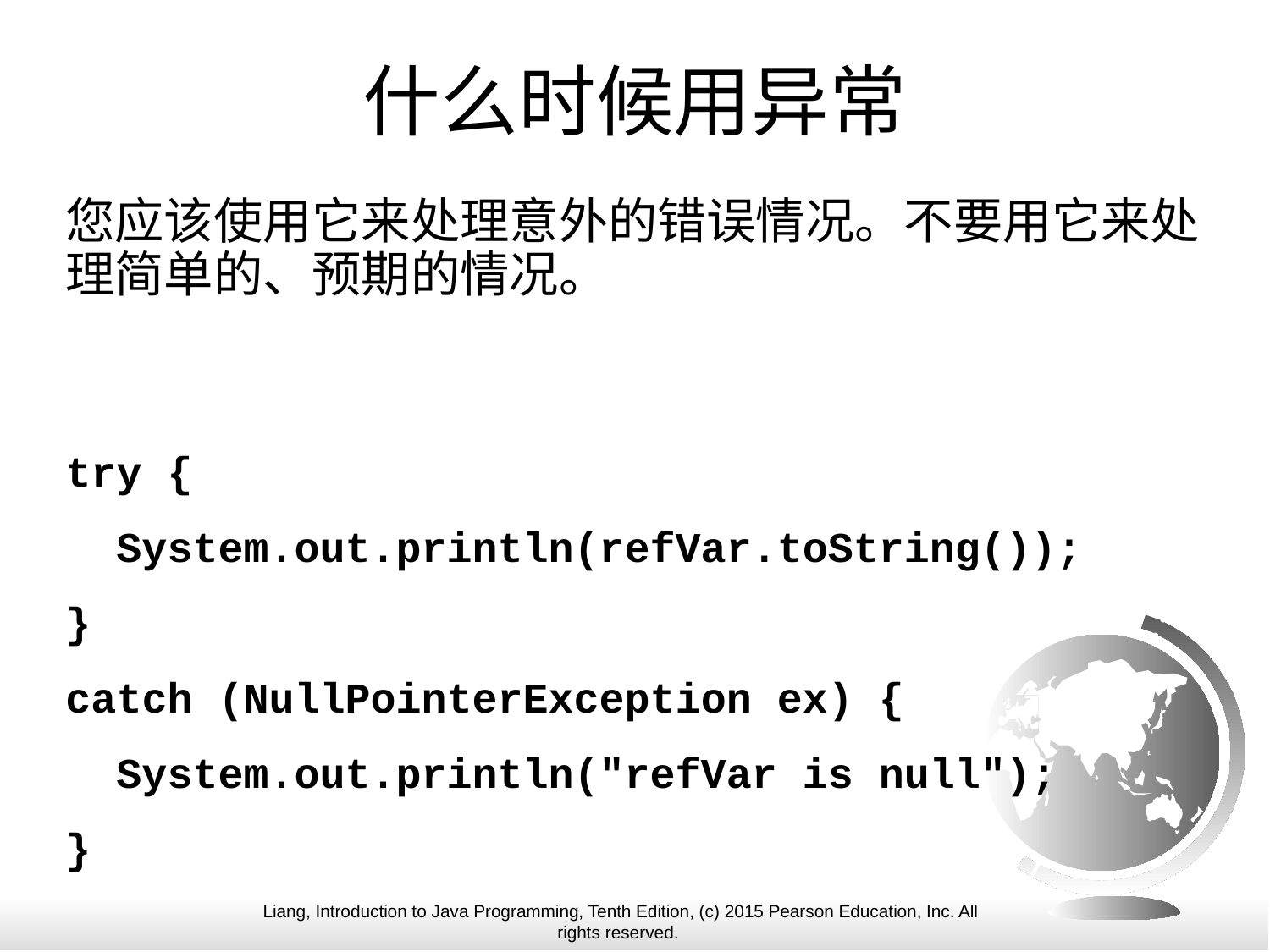

# 什么时候用异常
您应该使用它来处理意外的错误情况。不要用它来处理简单的、预期的情况。
try {
  System.out.println(refVar.toString());
}
catch (NullPointerException ex) {
  System.out.println("refVar is null");
}
36